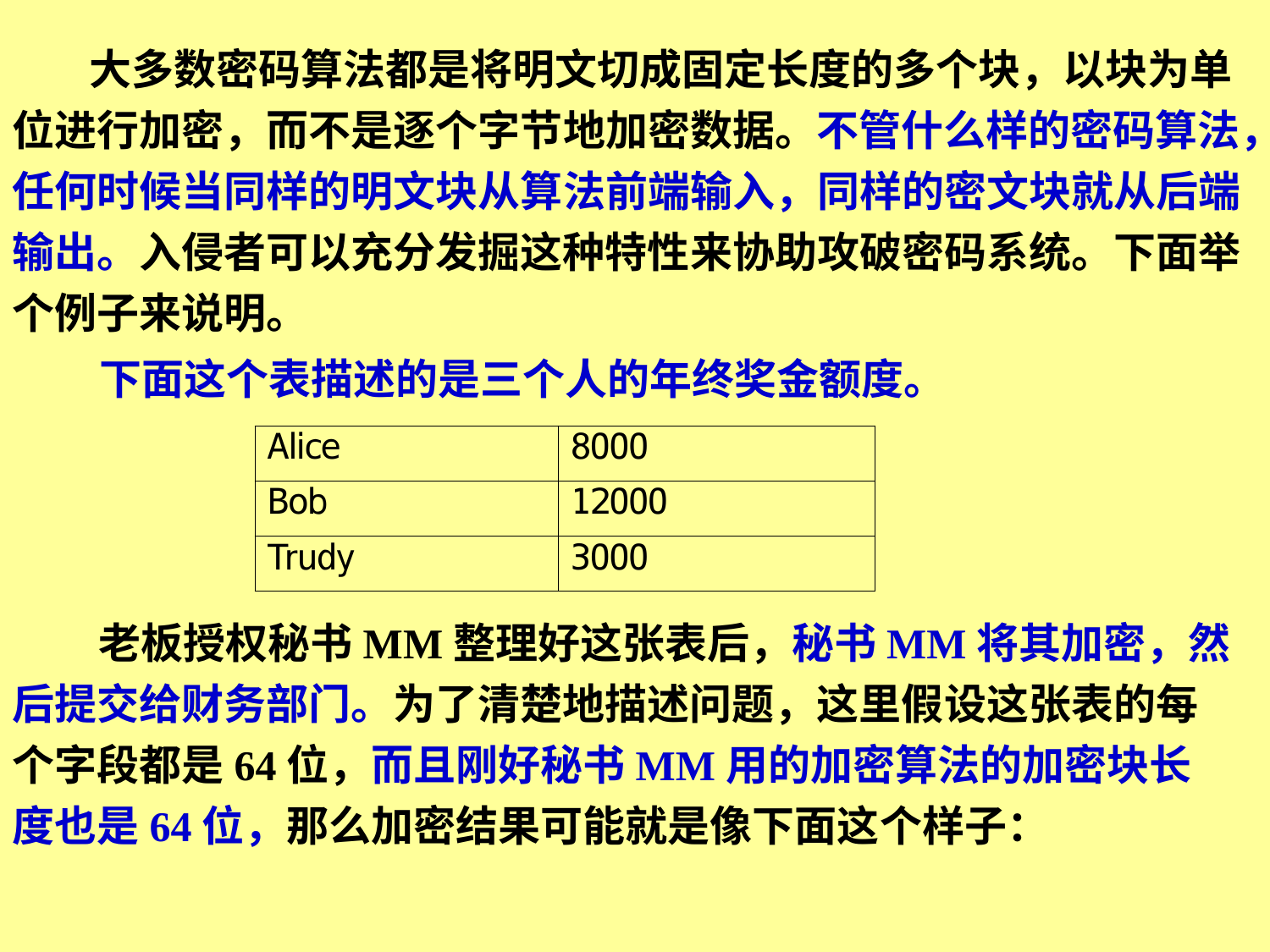

大多数密码算法都是将明文切成固定长度的多个块，以块为单位进行加密，而不是逐个字节地加密数据。不管什么样的密码算法，任何时候当同样的明文块从算法前端输入，同样的密文块就从后端输出。入侵者可以充分发掘这种特性来协助攻破密码系统。下面举个例子来说明。
下面这个表描述的是三个人的年终奖金额度。
| Alice | 8000 |
| --- | --- |
| Bob | 12000 |
| Trudy | 3000 |
        老板授权秘书MM整理好这张表后，秘书MM将其加密，然后提交给财务部门。为了清楚地描述问题，这里假设这张表的每个字段都是64位，而且刚好秘书MM用的加密算法的加密块长度也是64位，那么加密结果可能就是像下面这个样子：